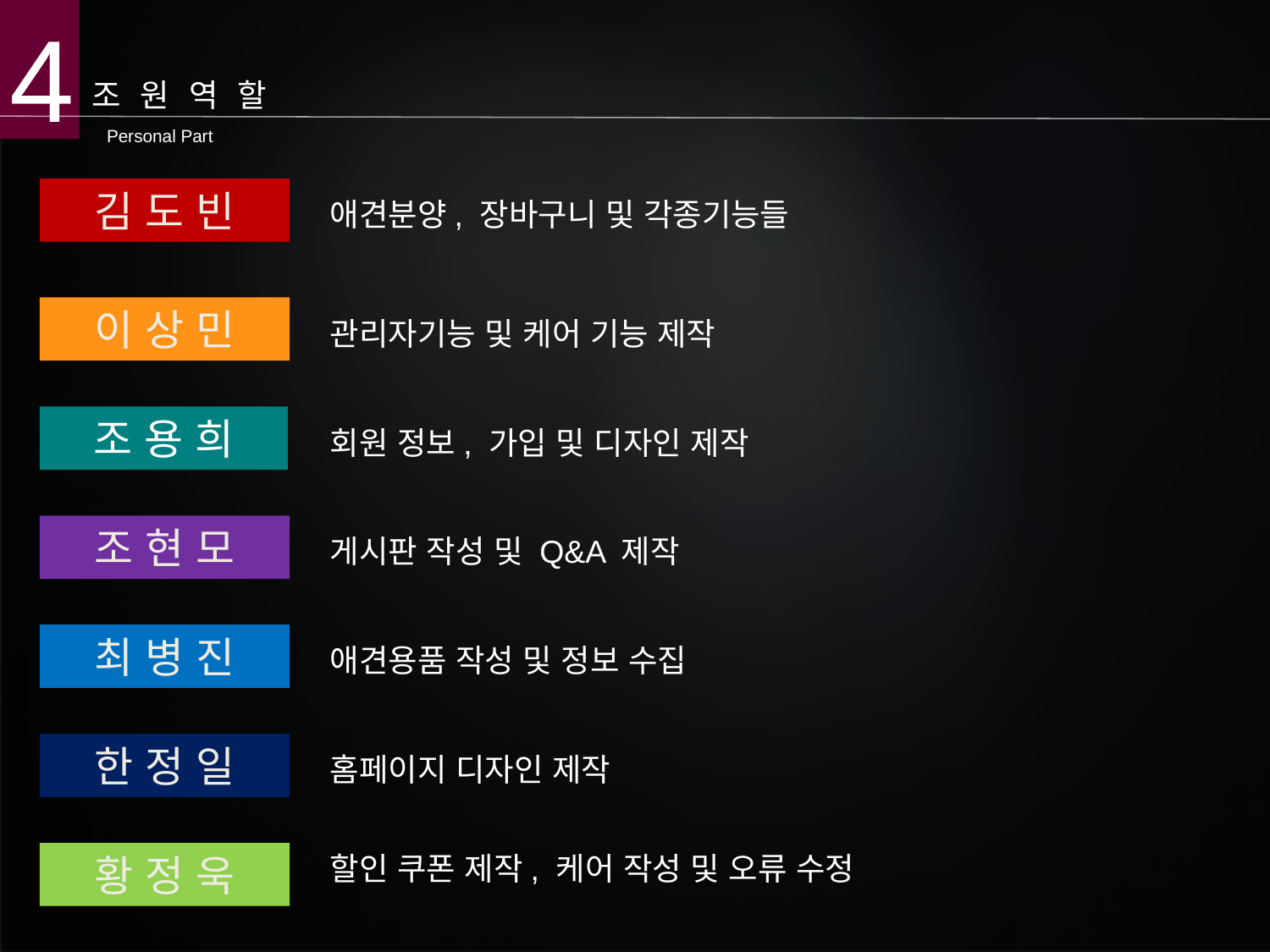

4
조 원 역 할
Personal Part
김 도 빈
애견분양, 장바구니 및 각종기능들
이 상 민
관리자기능 및 케어 기능 제작
조 용 희
회원 정보, 가입 및 디자인 제작
조 현 모
게시판 작성 및 Q&A 제작
최 병 진
애견용품 작성 및 정보 수집
한 정 일
홈페이지 디자인 제작
황 정 욱
할인 쿠폰 제작, 케어 작성 및 오류 수정